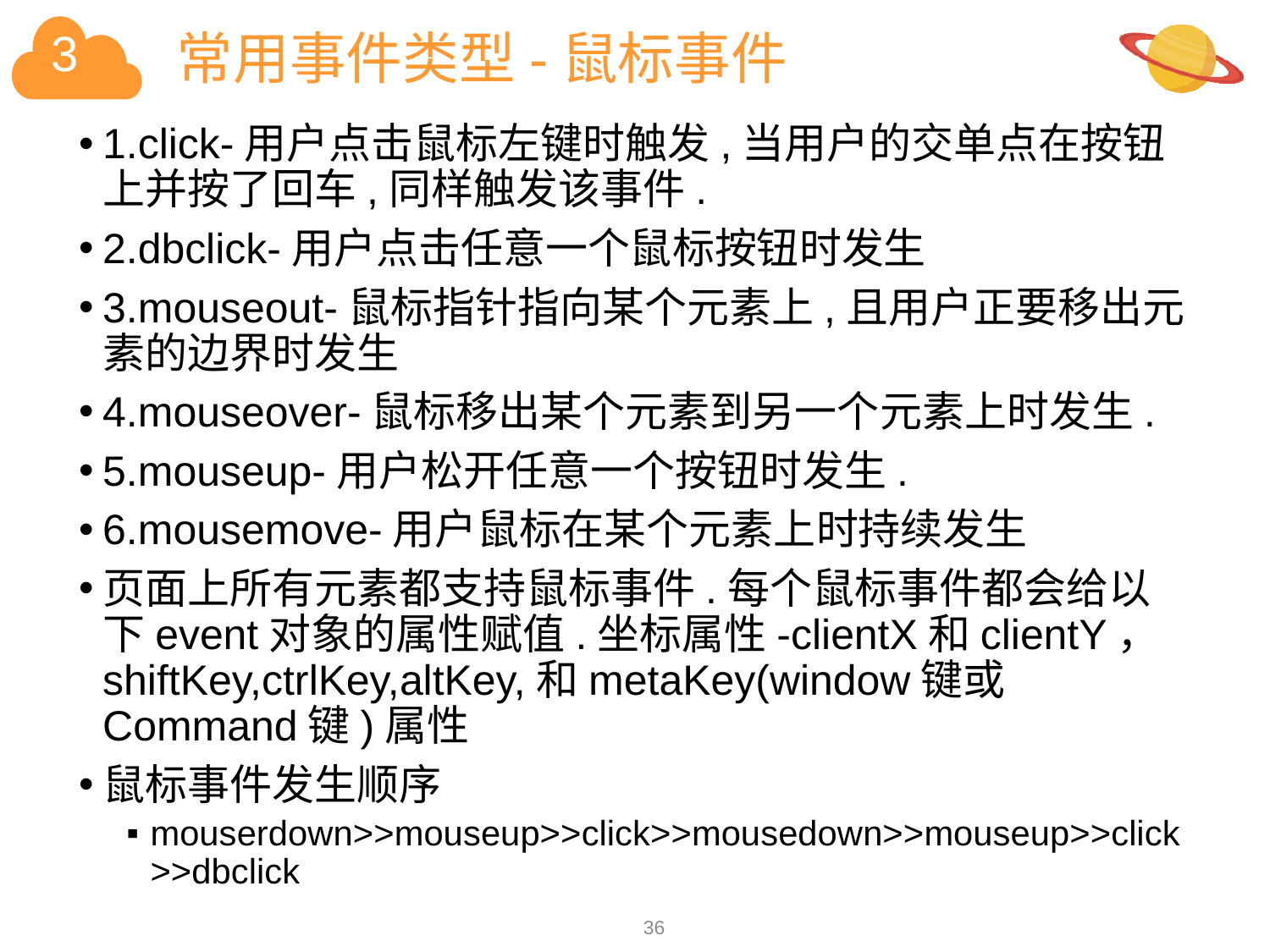

# 常用事件类型-鼠标事件
1.click-用户点击鼠标左键时触发,当用户的交单点在按钮上并按了回车,同样触发该事件.
2.dbclick-用户点击任意一个鼠标按钮时发生
3.mouseout-鼠标指针指向某个元素上,且用户正要移出元素的边界时发生
4.mouseover-鼠标移出某个元素到另一个元素上时发生.
5.mouseup-用户松开任意一个按钮时发生.
6.mousemove-用户鼠标在某个元素上时持续发生
页面上所有元素都支持鼠标事件.每个鼠标事件都会给以下event对象的属性赋值.坐标属性-clientX和clientY， shiftKey,ctrlKey,altKey,和metaKey(window键或Command键)属性
鼠标事件发生顺序
mouserdown>>mouseup>>click>>mousedown>>mouseup>>click>>dbclick

36